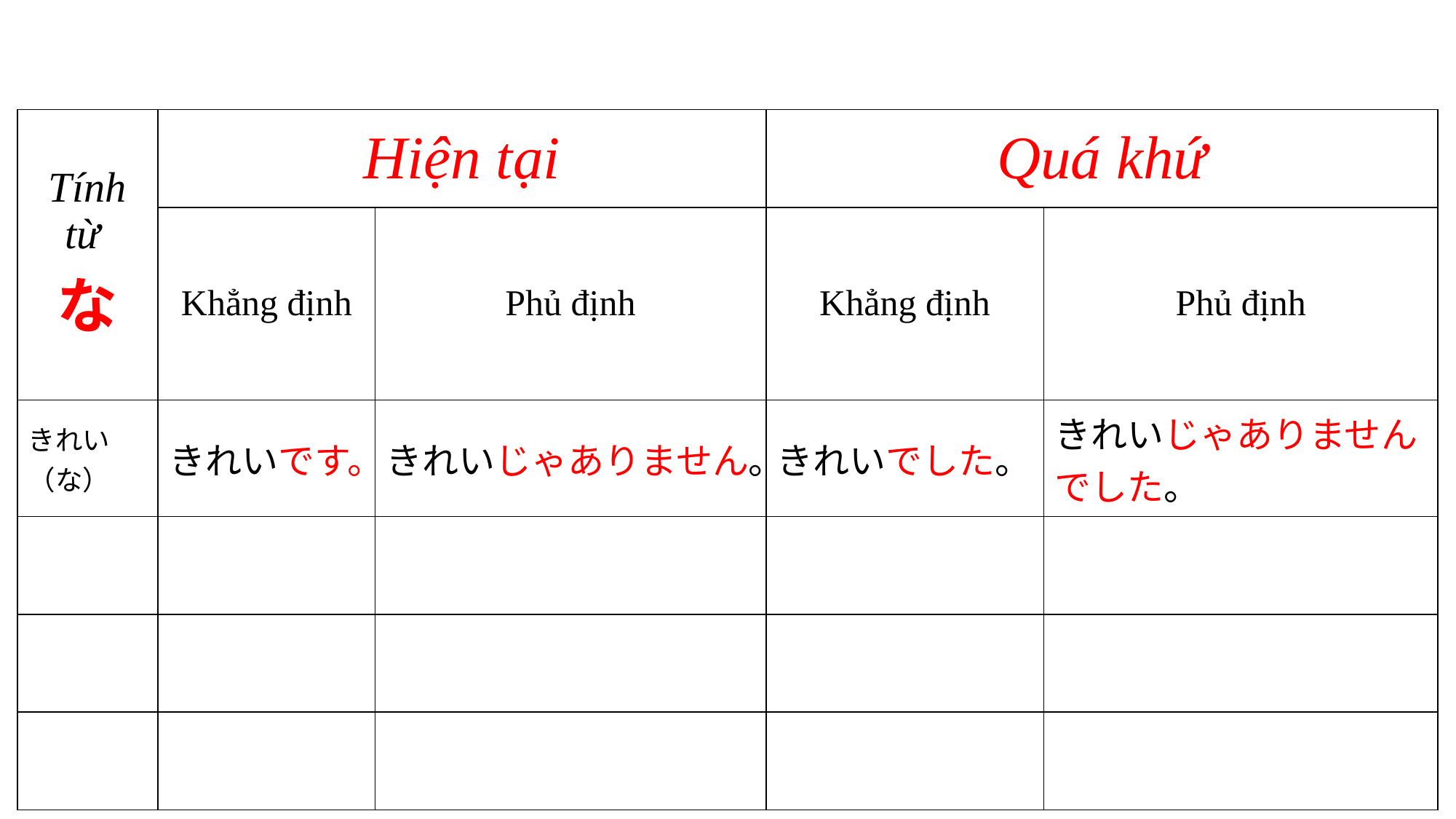

| Tính từ な | Hiện tại |  | Quá khứ |  |
| --- | --- | --- | --- | --- |
|  | Khẳng định | Phủ định | Khẳng định | Phủ định |
| きれい（な） | きれいです。 | きれいじゃありません。 | きれいでした。 | きれいじゃありませんでした。 |
|  |  |  |  |  |
|  |  |  |  |  |
|  |  |  |  |  |